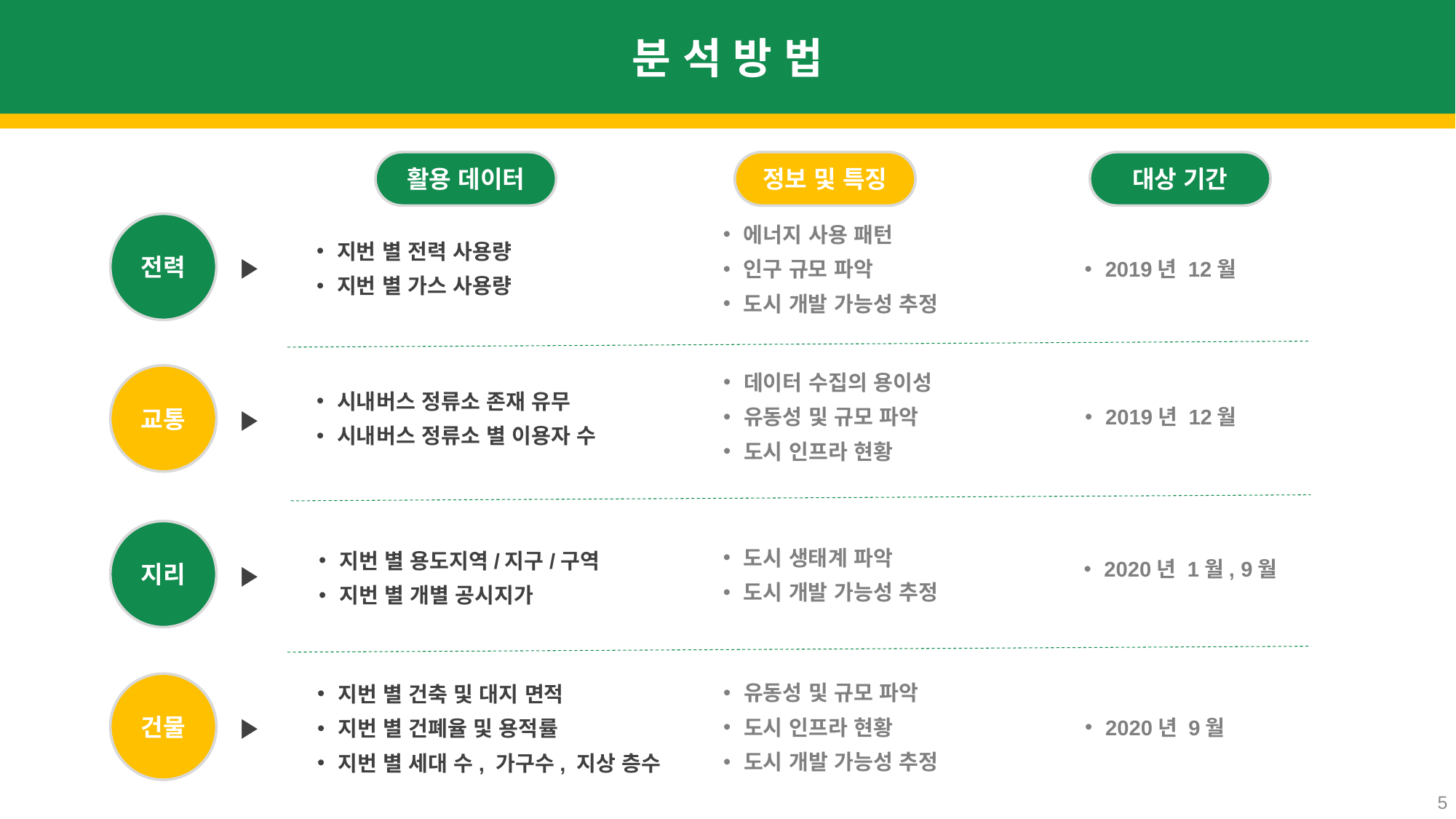

분 석 방 법
활용 데이터
정보 및 특징
전력
지번 별 전력 사용량
지번 별 가스 사용량

▶
Step. 1
교통
시내버스 정류소 존재 유무
시내버스 정류소 별 이용자 수
▶
지리
지번 별 용도지역/지구/구역
지번 별 개별 공시지가

▶
Step. 1
건물
지번 별 건축 및 대지 면적
지번 별 건폐율 및 용적률
지번 별 세대 수, 가구수, 지상 층수
▶
대상 기간

2019년 12월

2019년 12월

2020년 1월, 9월

2020년 9월

에너지 사용 패턴
인구 규모 파악
도시 개발 가능성 추정
데이터 수집의 용이성
유동성 및 규모 파악
도시 인프라 현황

도시 생태계 파악
도시 개발 가능성 추정
유동성 및 규모 파악
도시 인프라 현황
도시 개발 가능성 추정

5